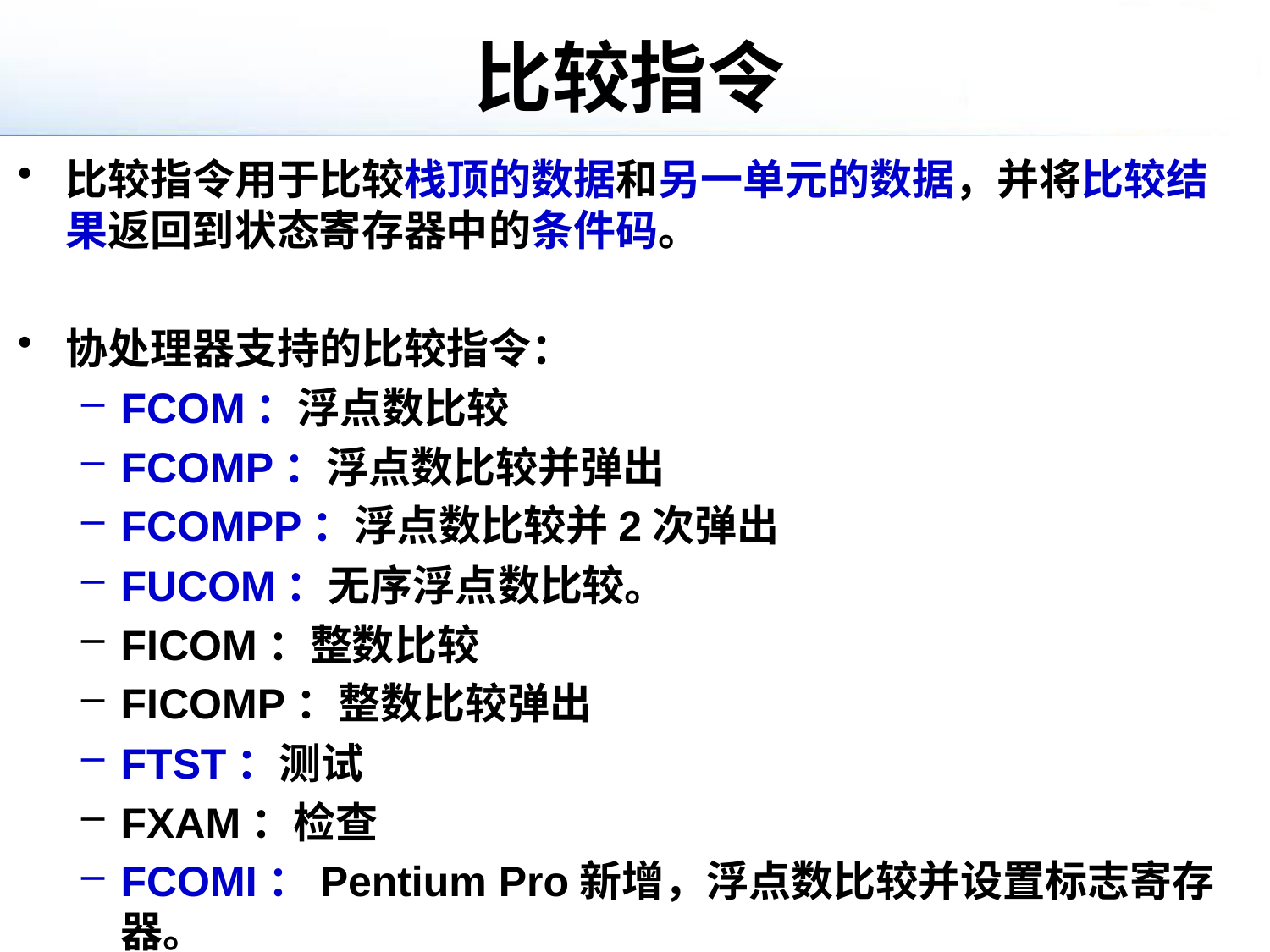

# 比较指令
比较指令用于比较栈顶的数据和另一单元的数据，并将比较结果返回到状态寄存器中的条件码。

协处理器支持的比较指令：
FCOM：浮点数比较
FCOMP：浮点数比较并弹出
FCOMPP：浮点数比较并2次弹出
FUCOM：无序浮点数比较。
FICOM：整数比较
FICOMP：整数比较弹出
FTST：测试
FXAM：检查
FCOMI：Pentium Pro新增，浮点数比较并设置标志寄存器。